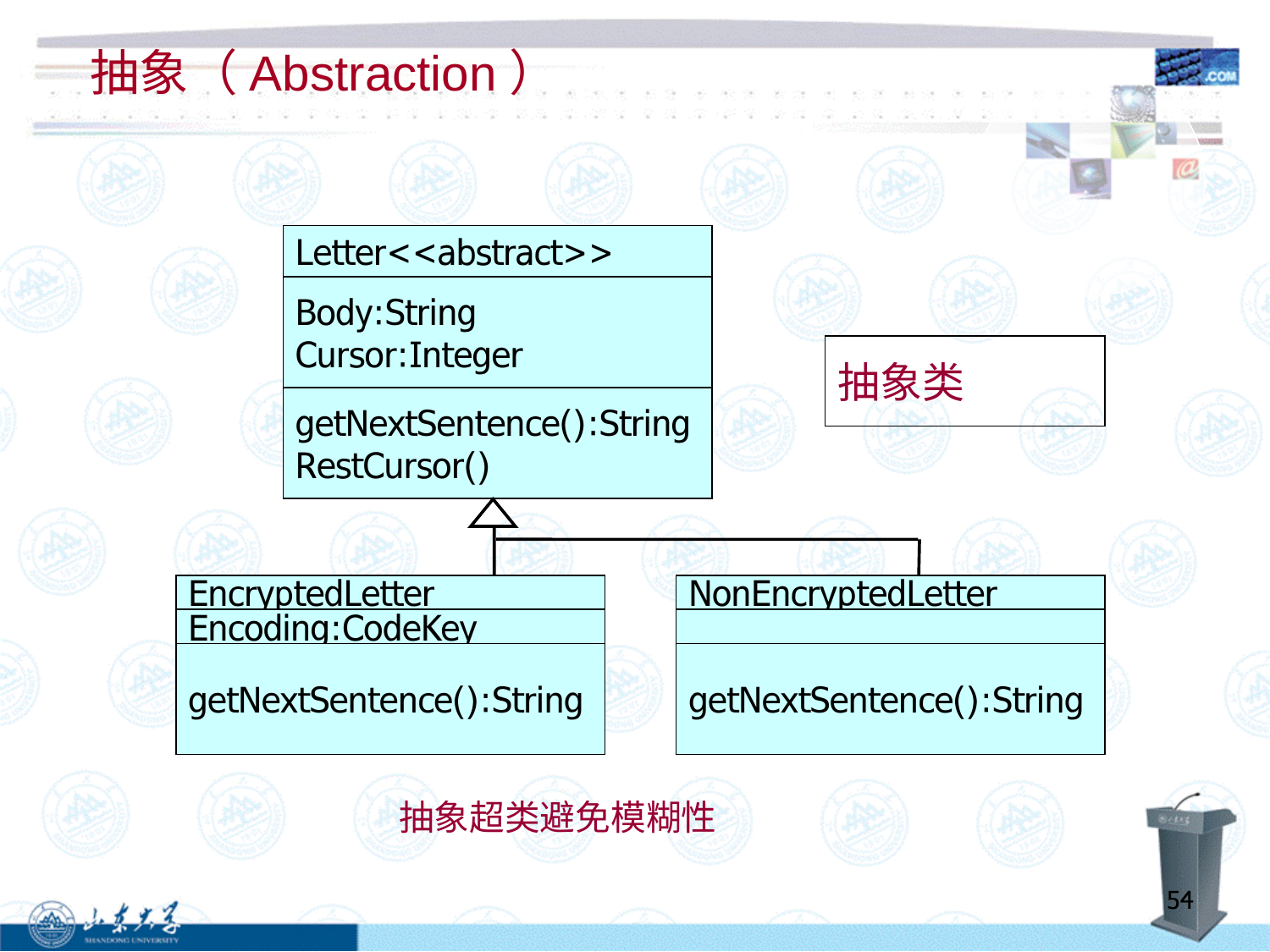

抽象（Abstraction）
Letter<<abstract>>
Body:String
Cursor:Integer
getNextSentence():String
RestCursor()

EncryptedLetter
Encoding:CodeKey
getNextSentence():String
NonEncryptedLetter

getNextSentence():String
抽象类
抽象超类避免模糊性
54